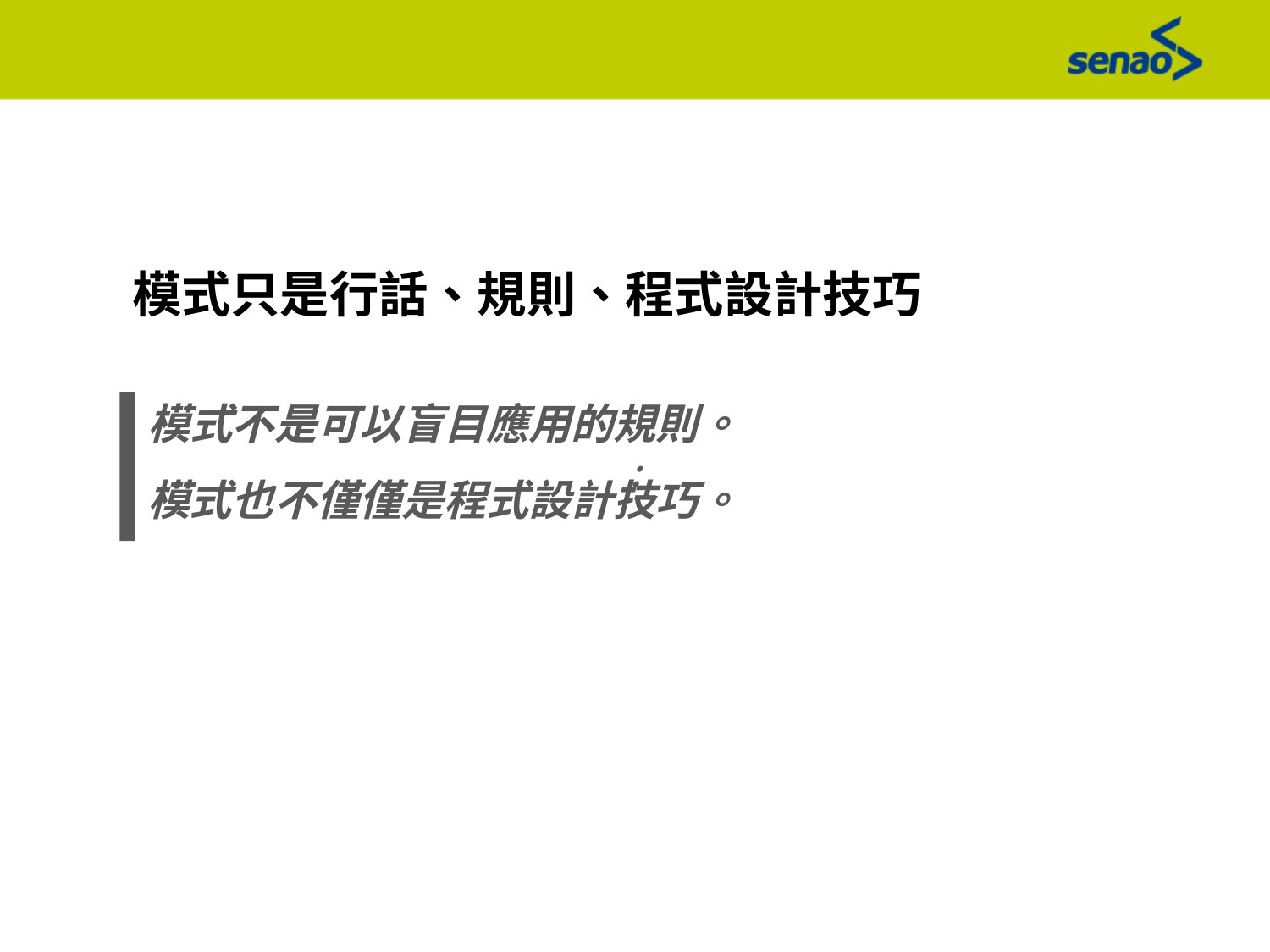

模式只是行話、規則、程式設計技巧
模式不是可以盲目應用的規則。
模式也不僅僅是程式設計技巧。

：